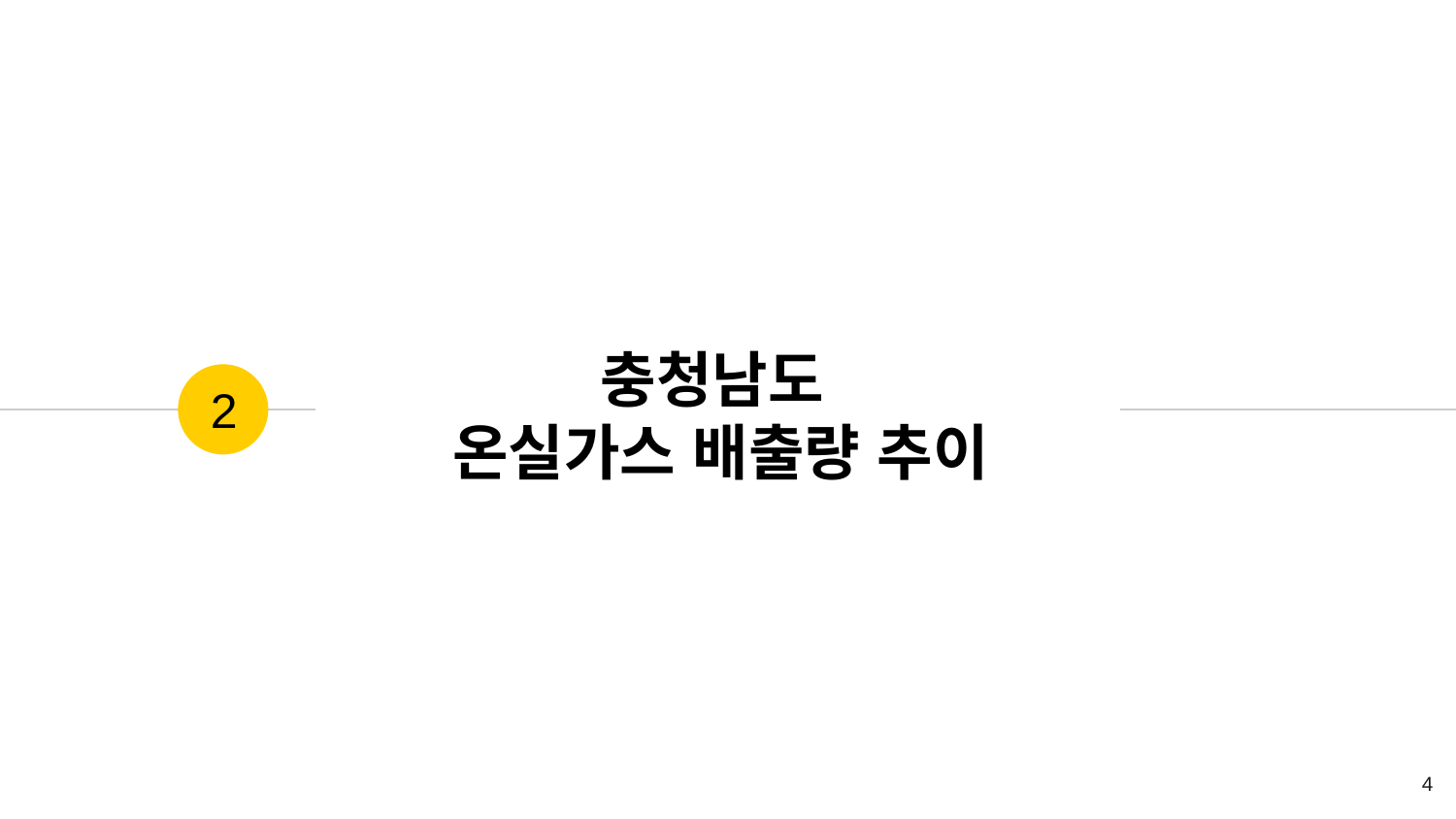

# 충청남도 온실가스 배출량 추이
2
4